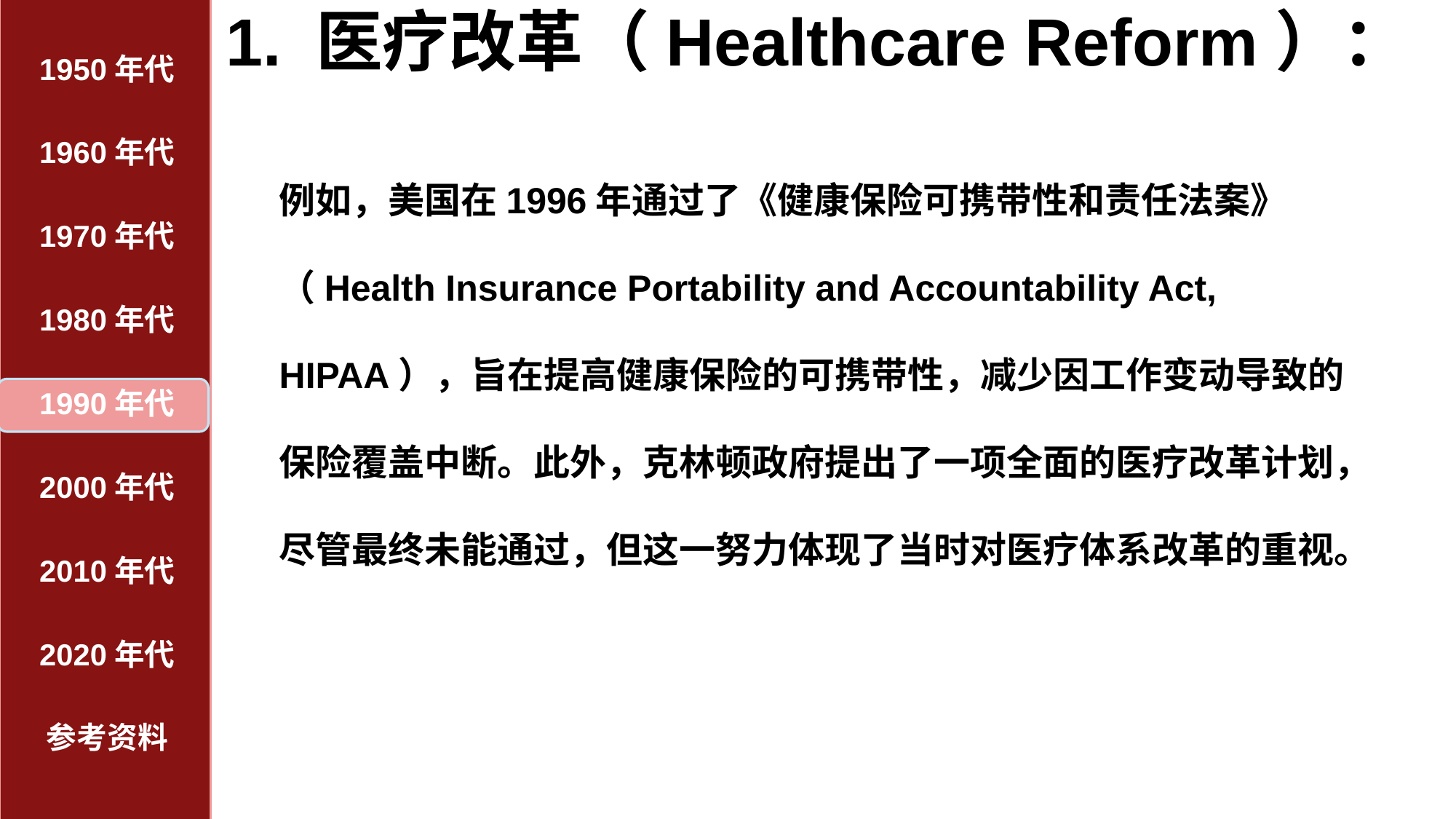

# 1. 医疗改革（Healthcare Reform）：

1950年代
1960年代
例如，美国在1996年通过了《健康保险可携带性和责任法案》（Health Insurance Portability and Accountability Act, HIPAA），旨在提高健康保险的可携带性，减少因工作变动导致的保险覆盖中断。此外，克林顿政府提出了一项全面的医疗改革计划，尽管最终未能通过，但这一努力体现了当时对医疗体系改革的重视。
1970年代
1980年代

1990年代

2000年代
2010年代
2020年代
参考资料